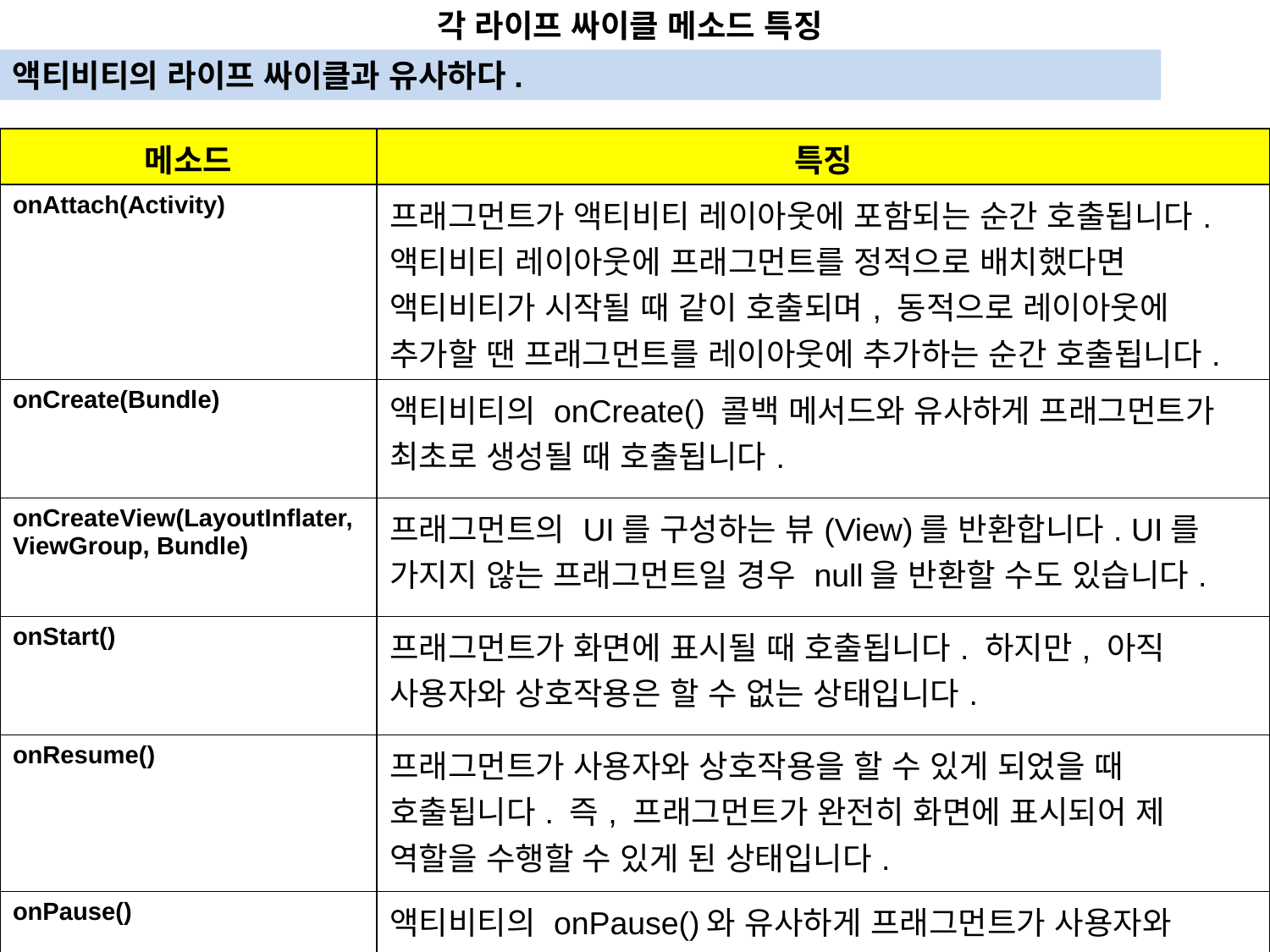

각 라이프 싸이클 메소드 특징
액티비티의 라이프 싸이클과 유사하다.
| 메소드 | 특징 |
| --- | --- |
| onAttach(Activity) | 프래그먼트가 액티비티 레이아웃에 포함되는 순간 호출됩니다. 액티비티 레이아웃에 프래그먼트를 정적으로 배치했다면 액티비티가 시작될 때 같이 호출되며, 동적으로 레이아웃에 추가할 땐 프래그먼트를 레이아웃에 추가하는 순간 호출됩니다. |
| onCreate(Bundle) | 액티비티의 onCreate() 콜백 메서드와 유사하게 프래그먼트가 최초로 생성될 때 호출됩니다. |
| onCreateView(LayoutInflater, ViewGroup, Bundle) | 프래그먼트의 UI를 구성하는 뷰(View)를 반환합니다. UI를 가지지 않는 프래그먼트일 경우 null을 반환할 수도 있습니다. |
| onStart() | 프래그먼트가 화면에 표시될 때 호출됩니다. 하지만, 아직 사용자와 상호작용은 할 수 없는 상태입니다. |
| onResume() | 프래그먼트가 사용자와 상호작용을 할 수 있게 되었을 때 호출됩니다. 즉, 프래그먼트가 완전히 화면에 표시되어 제 역할을 수행할 수 있게 된 상태입니다. |
| onPause() | 액티비티의 onPause()와 유사하게 프래그먼트가 사용자와 상호작용을 할 수 없게 될 때 호출됩니다. 프래그먼트가 아직 화면에 표시되고 있는 상태이나, 다른 요소에 의해 프래그먼트가 가려져 상호작용을 하지 못하는 상태입니다. |